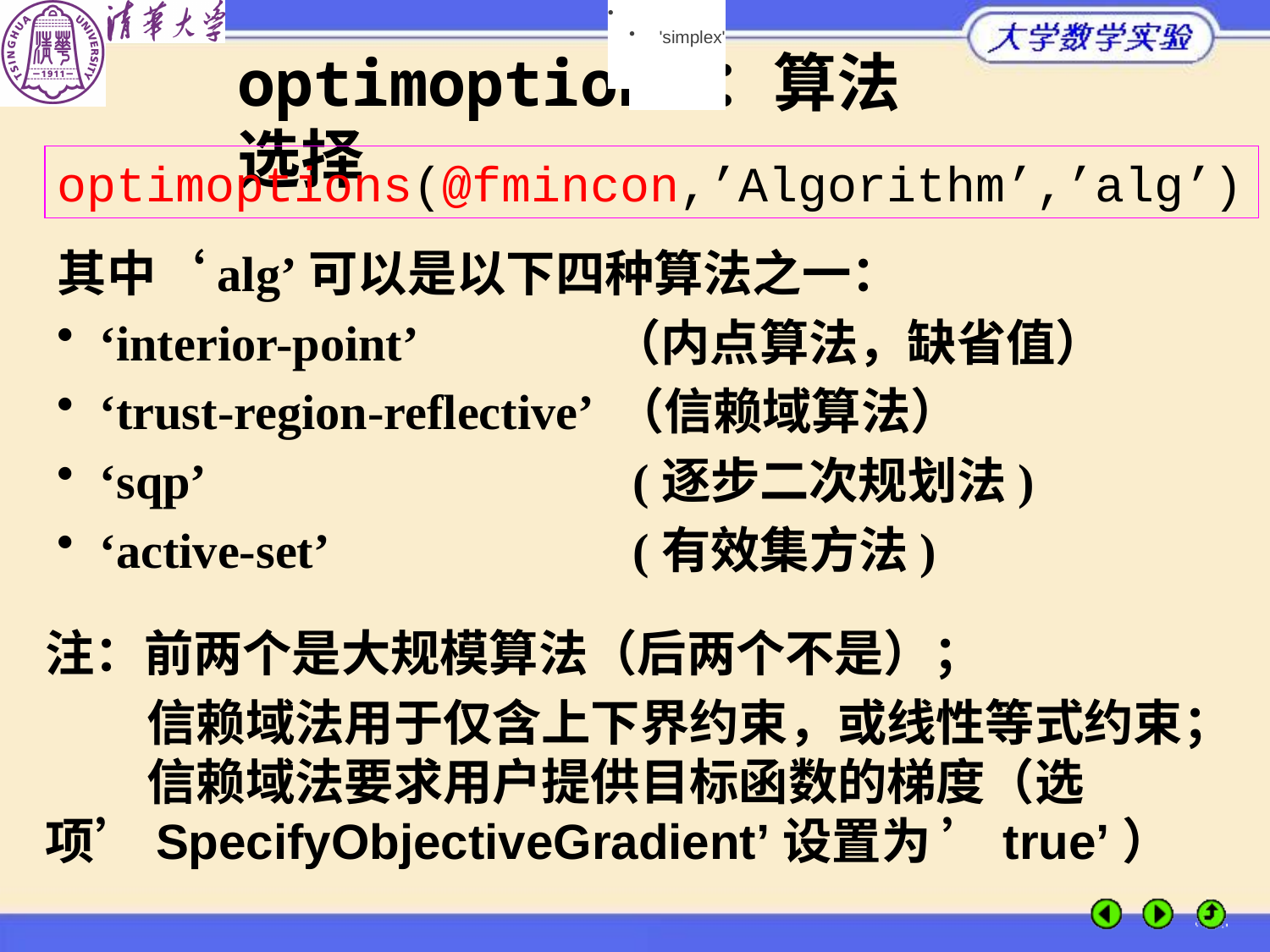

'simplex'

optimoptions：算法选择

'simplex'

optimoptions(@fmincon,’Algorithm’,’alg’)

其中‘alg’可以是以下四种算法之一：
 ‘interior-point’               （内点算法，缺省值）
 ‘trust-region-reflective’ （信赖域算法）
 ‘sqp’                                   (逐步二次规划法)
 ‘active-set’                         (有效集方法)
注：前两个是大规模算法（后两个不是）；
        信赖域法用于仅含上下界约束，或线性等式约束；
        信赖域法要求用户提供目标函数的梯度（选项’SpecifyObjectiveGradient’设置为 ’true’）